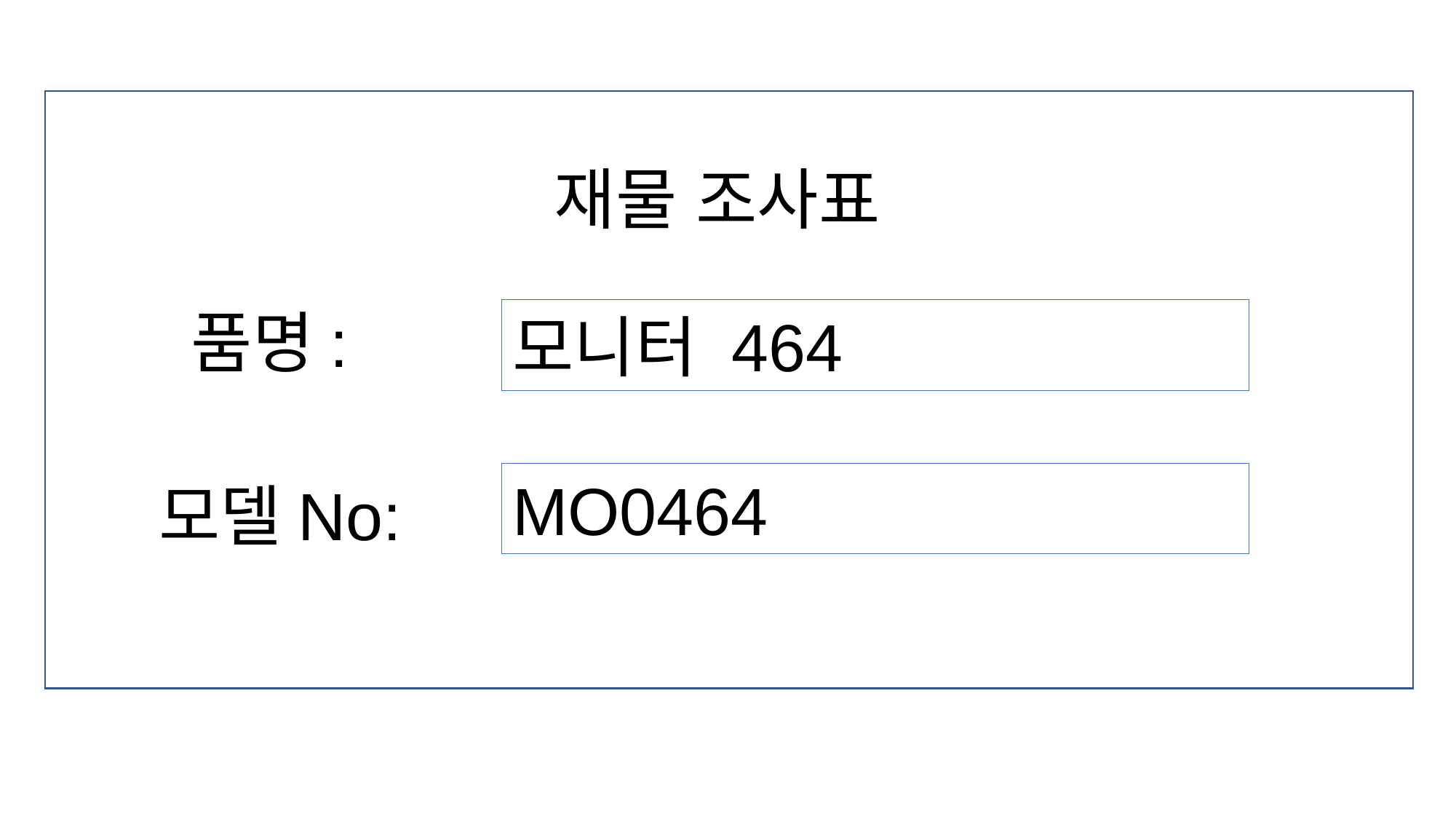

재물 조사표
품명:
모니터 464
MO0464
모델No: